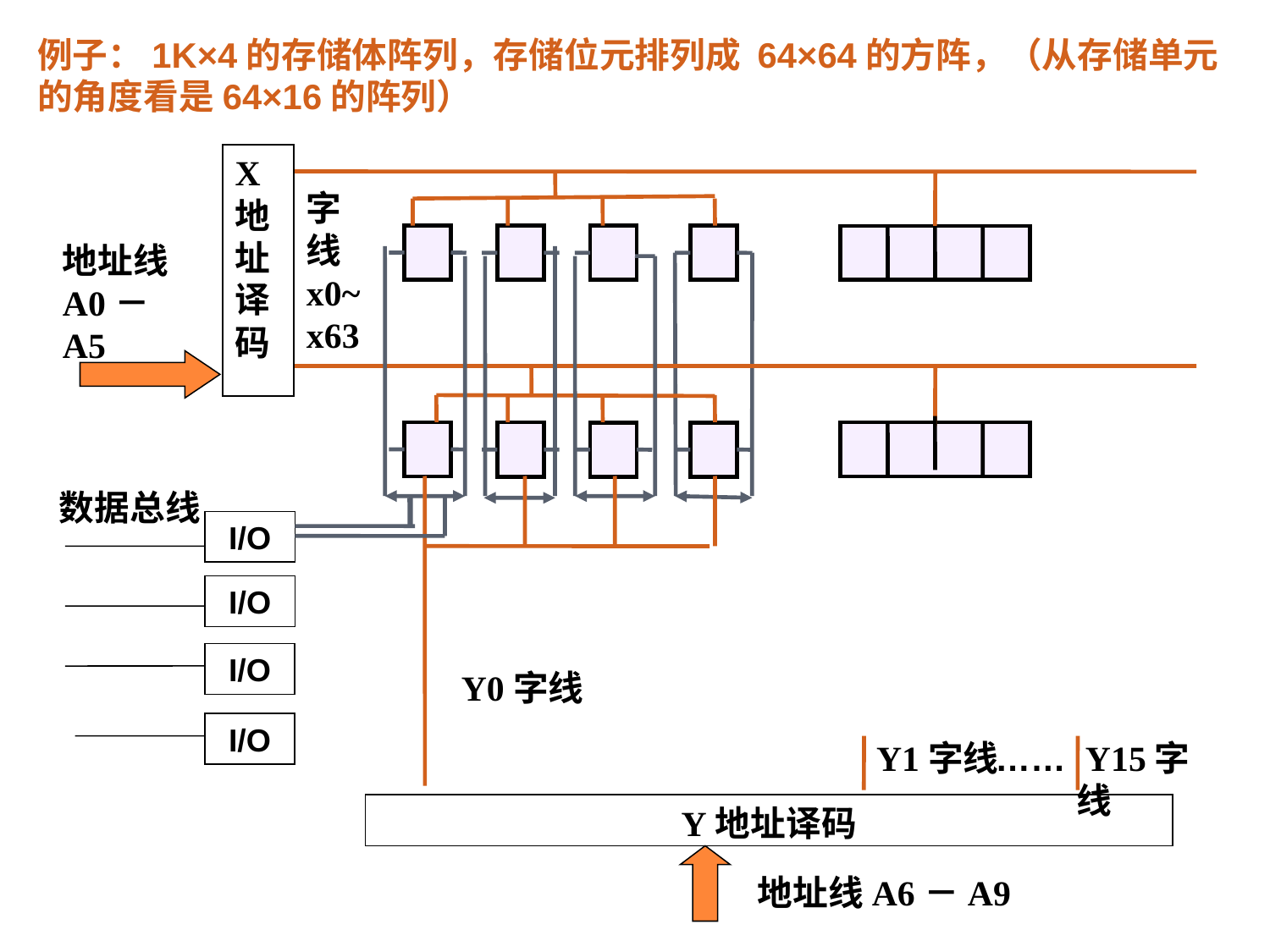

例子：1K×4的存储体阵列，存储位元排列成 64×64的方阵，（从存储单元的角度看是64×16的阵列）
X地址译码

字线x0~
x63

地址线A0－A5

数据总线

I/O

I/O

I/O

Y0字线
I/O

Y1字线

……
 Y15字线

Y地址译码

地址线A6－A9